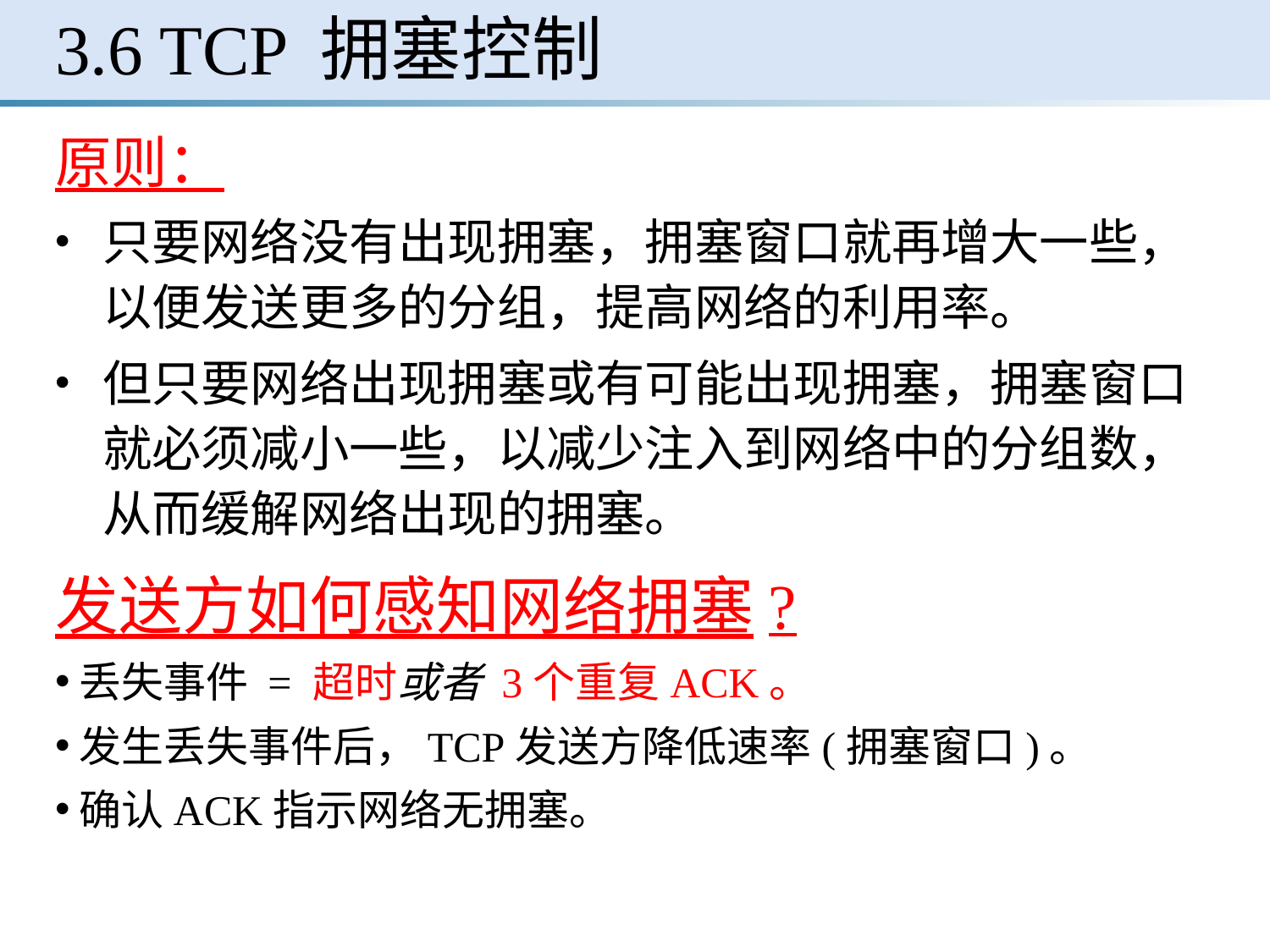

# 3.6 TCP 拥塞控制
原则：
只要网络没有出现拥塞，拥塞窗口就再增大一些，以便发送更多的分组，提高网络的利用率。
但只要网络出现拥塞或有可能出现拥塞，拥塞窗口就必须减小一些，以减少注入到网络中的分组数，从而缓解网络出现的拥塞。
发送方如何感知网络拥塞?
丢失事件 = 超时或者 3个重复ACK。
发生丢失事件后，TCP发送方降低速率(拥塞窗口)。
确认ACK指示网络无拥塞。